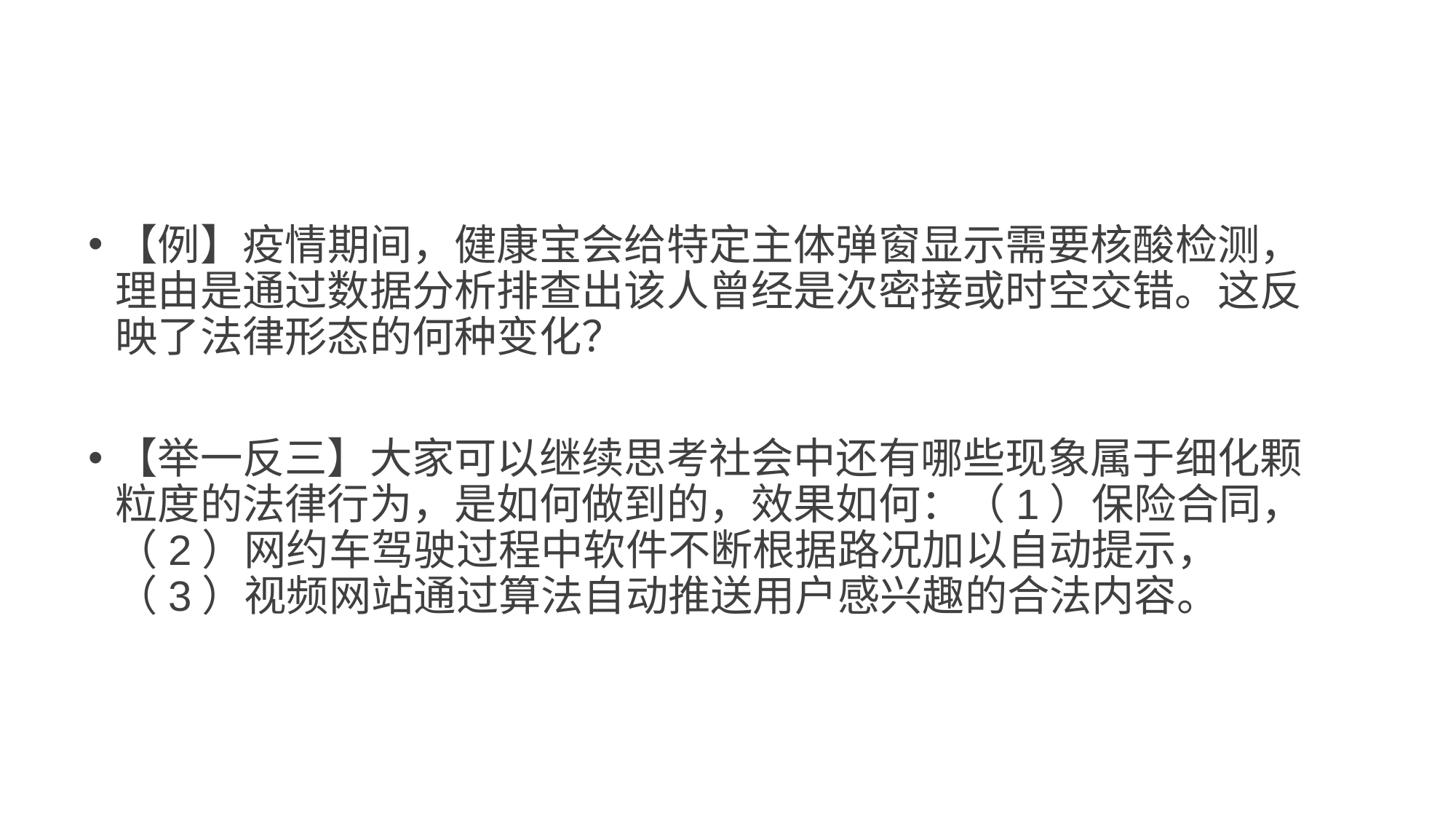

#
【例】疫情期间，健康宝会给特定主体弹窗显示需要核酸检测，理由是通过数据分析排查出该人曾经是次密接或时空交错。这反映了法律形态的何种变化？

【举一反三】大家可以继续思考社会中还有哪些现象属于细化颗粒度的法律行为，是如何做到的，效果如何：（1）保险合同，（2）网约车驾驶过程中软件不断根据路况加以自动提示，（3）视频网站通过算法自动推送用户感兴趣的合法内容。